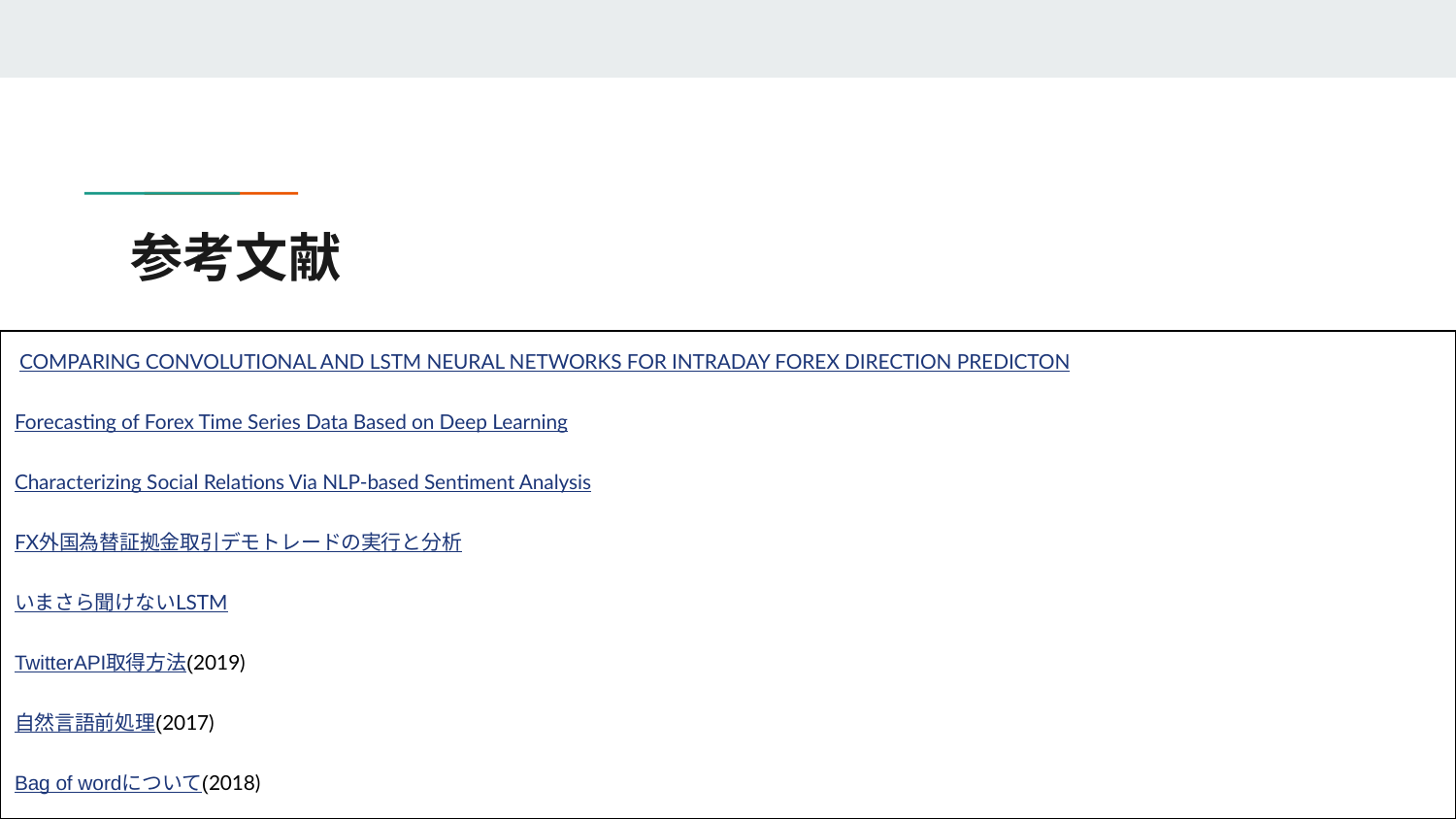

# 参考文献
 COMPARING CONVOLUTIONAL AND LSTM NEURAL NETWORKS FOR INTRADAY FOREX DIRECTION PREDICTON
Forecasting of Forex Time Series Data Based on Deep Learning
Characterizing Social Relations Via NLP-based Sentiment Analysis
FX外国為替証拠金取引デモトレードの実行と分析
いまさら聞けないLSTM
TwitterAPI取得方法(2019)
自然言語前処理(2017)
Bag of wordについて(2018)